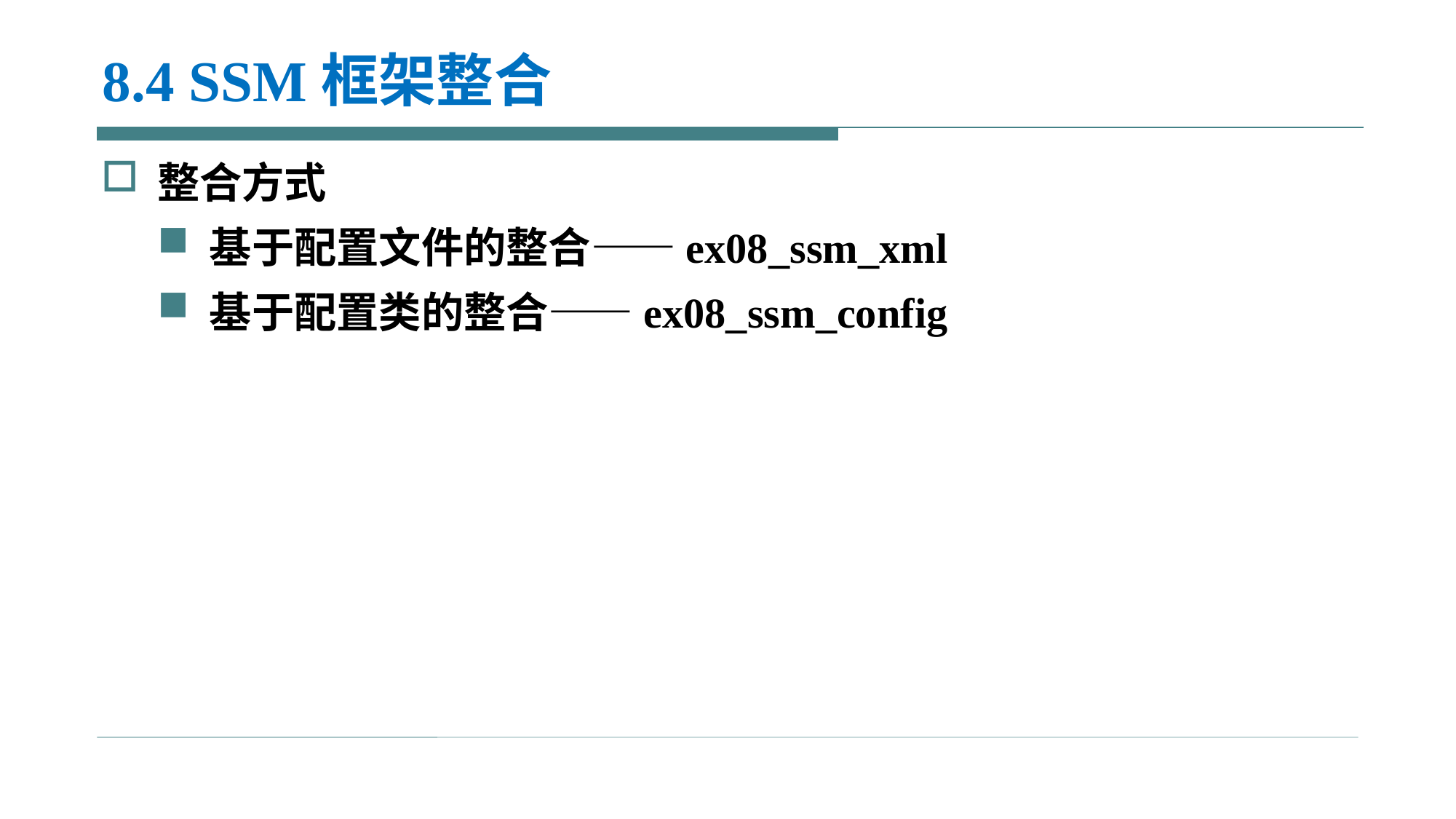

# 8.4 SSM框架整合
整合方式
基于配置文件的整合——ex08_ssm_xml
基于配置类的整合——ex08_ssm_config
27